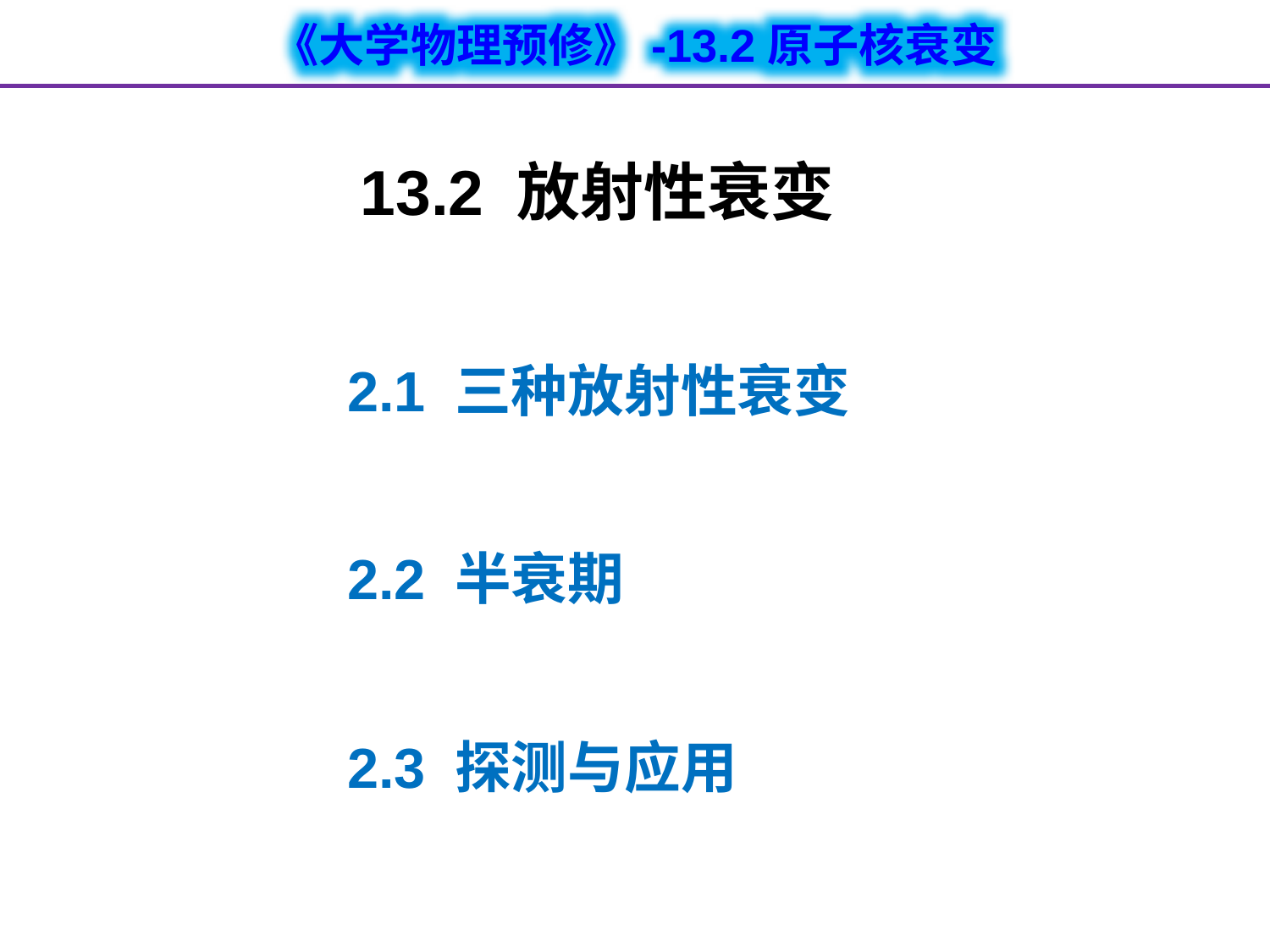

13.2 放射性衰变
2.1 三种放射性衰变
2.2 半衰期
2.3 探测与应用